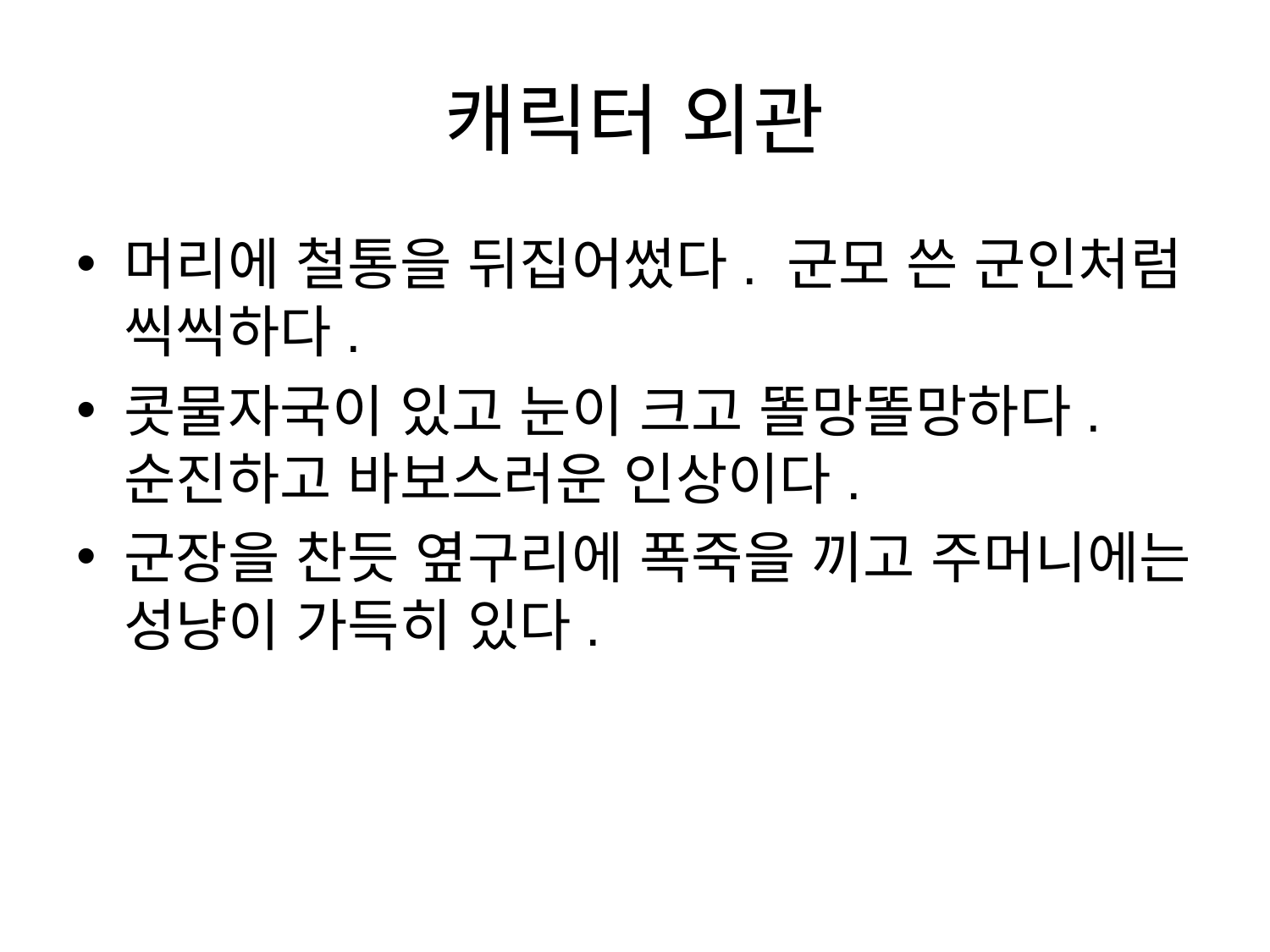

# 캐릭터 외관
머리에 철통을 뒤집어썼다. 군모 쓴 군인처럼 씩씩하다.
콧물자국이 있고 눈이 크고 똘망똘망하다. 순진하고 바보스러운 인상이다.
군장을 찬듯 옆구리에 폭죽을 끼고 주머니에는 성냥이 가득히 있다.